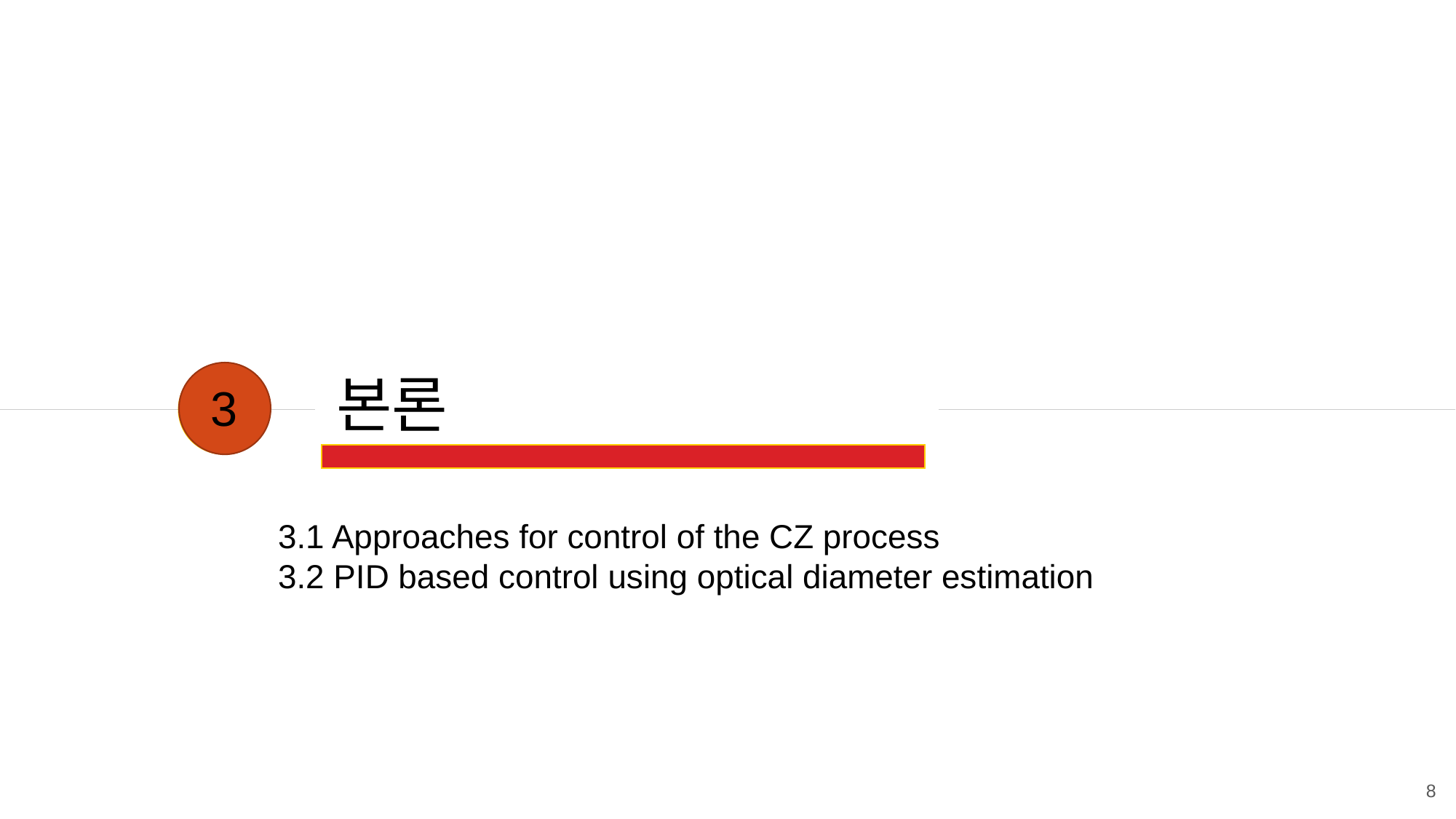

# 본론
3

3.1 Approaches for control of the CZ process
3.2 PID based control using optical diameter estimation
8